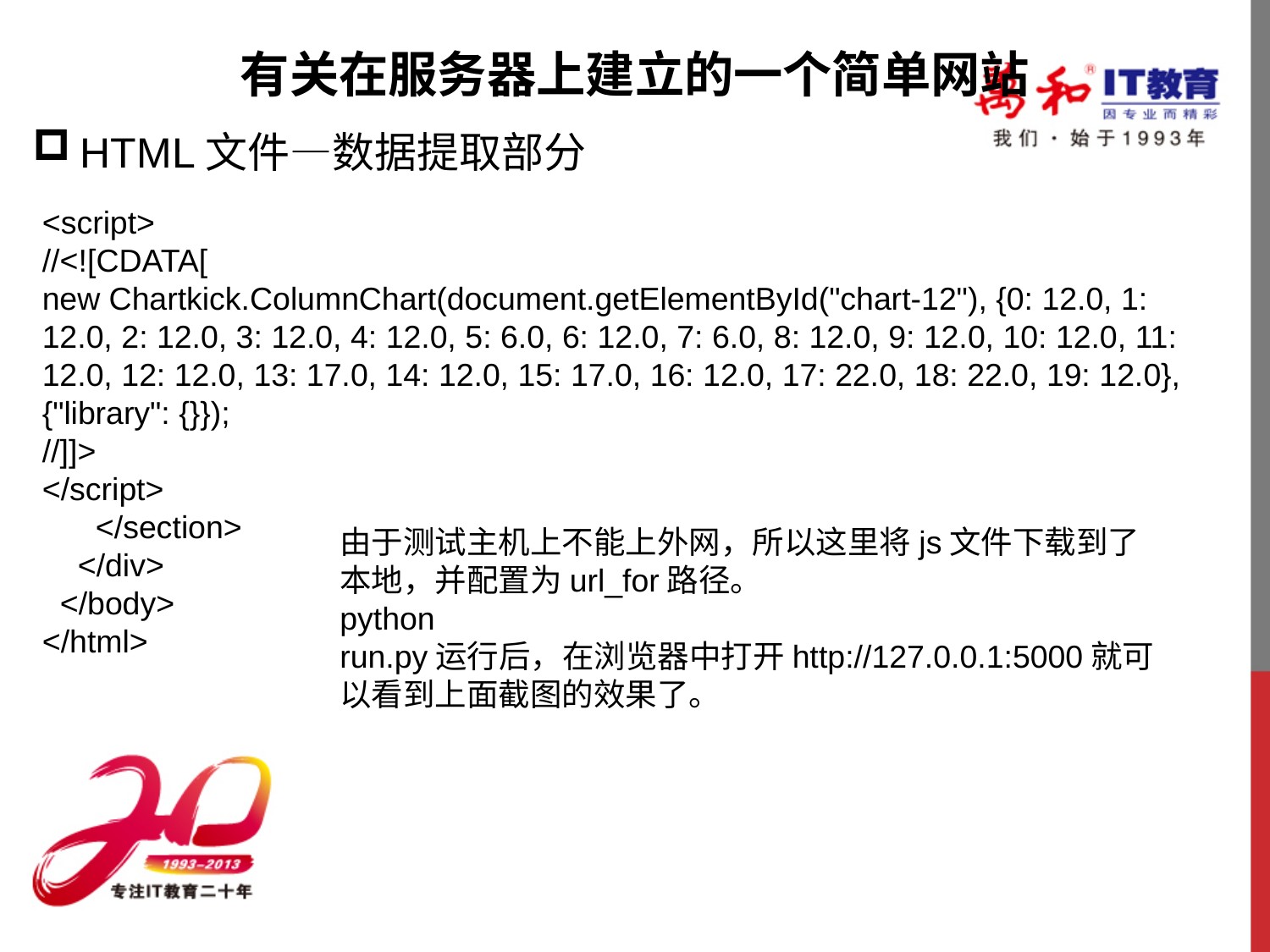

# 有关在服务器上建立的一个简单网站
HTML文件—数据提取部分
<script>
//<![CDATA[
new Chartkick.ColumnChart(document.getElementById("chart-12"), {0: 12.0, 1: 12.0, 2: 12.0, 3: 12.0, 4: 12.0, 5: 6.0, 6: 12.0, 7: 6.0, 8: 12.0, 9: 12.0, 10: 12.0, 11: 12.0, 12: 12.0, 13: 17.0, 14: 12.0, 15: 17.0, 16: 12.0, 17: 22.0, 18: 22.0, 19: 12.0}, {"library": {}});
//]]>
</script>
      </section>
    </div>
  </body>
</html>
由于测试主机上不能上外网，所以这里将js文件下载到了本地，并配置为url_for路径。
python run.py运行后，在浏览器中打开http://127.0.0.1:5000就可以看到上面截图的效果了。